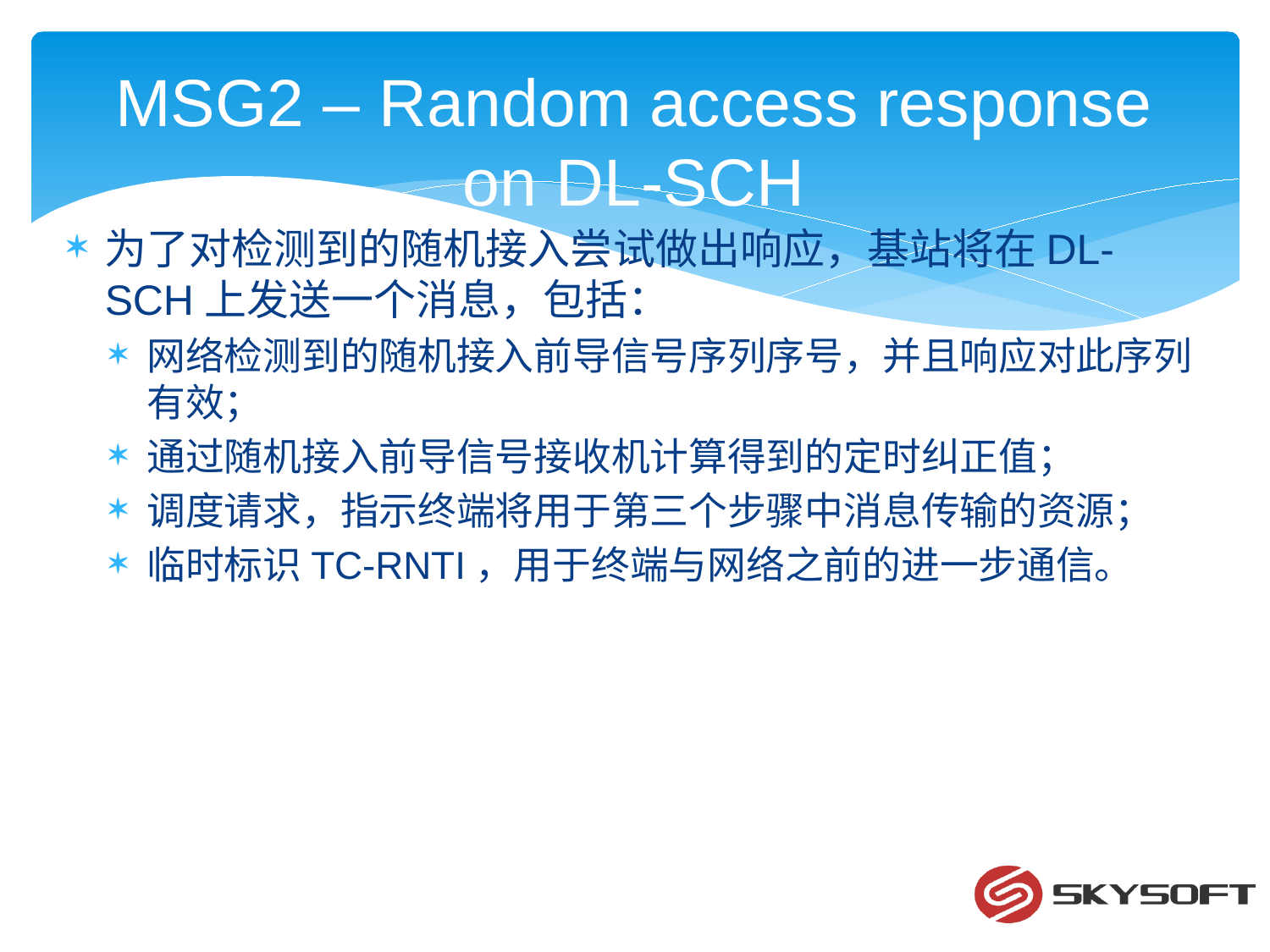

# MSG2 – Random access response on DL-SCH
为了对检测到的随机接入尝试做出响应，基站将在DL-SCH上发送一个消息，包括：
网络检测到的随机接入前导信号序列序号，并且响应对此序列有效；
通过随机接入前导信号接收机计算得到的定时纠正值；
调度请求，指示终端将用于第三个步骤中消息传输的资源；
临时标识TC-RNTI，用于终端与网络之前的进一步通信。